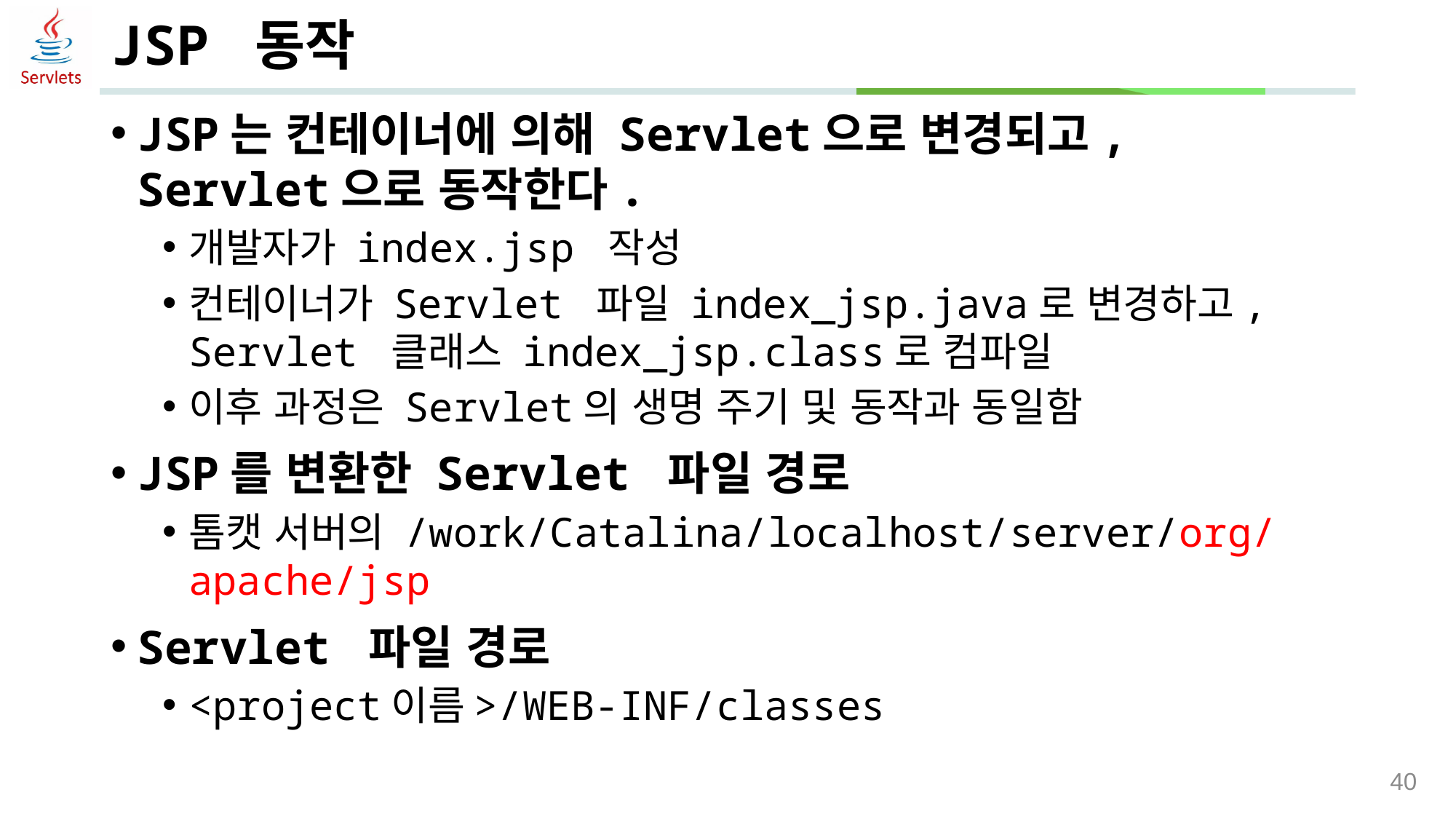

# JSP 동작
JSP는 컨테이너에 의해 Servlet으로 변경되고, Servlet으로 동작한다.
개발자가 index.jsp 작성
컨테이너가 Servlet 파일 index_jsp.java로 변경하고, Servlet 클래스 index_jsp.class로 컴파일
이후 과정은 Servlet의 생명 주기 및 동작과 동일함
JSP를 변환한 Servlet 파일 경로
톰캣 서버의 /work/Catalina/localhost/server/org/apache/jsp
Servlet 파일 경로
<project이름>/WEB-INF/classes
40